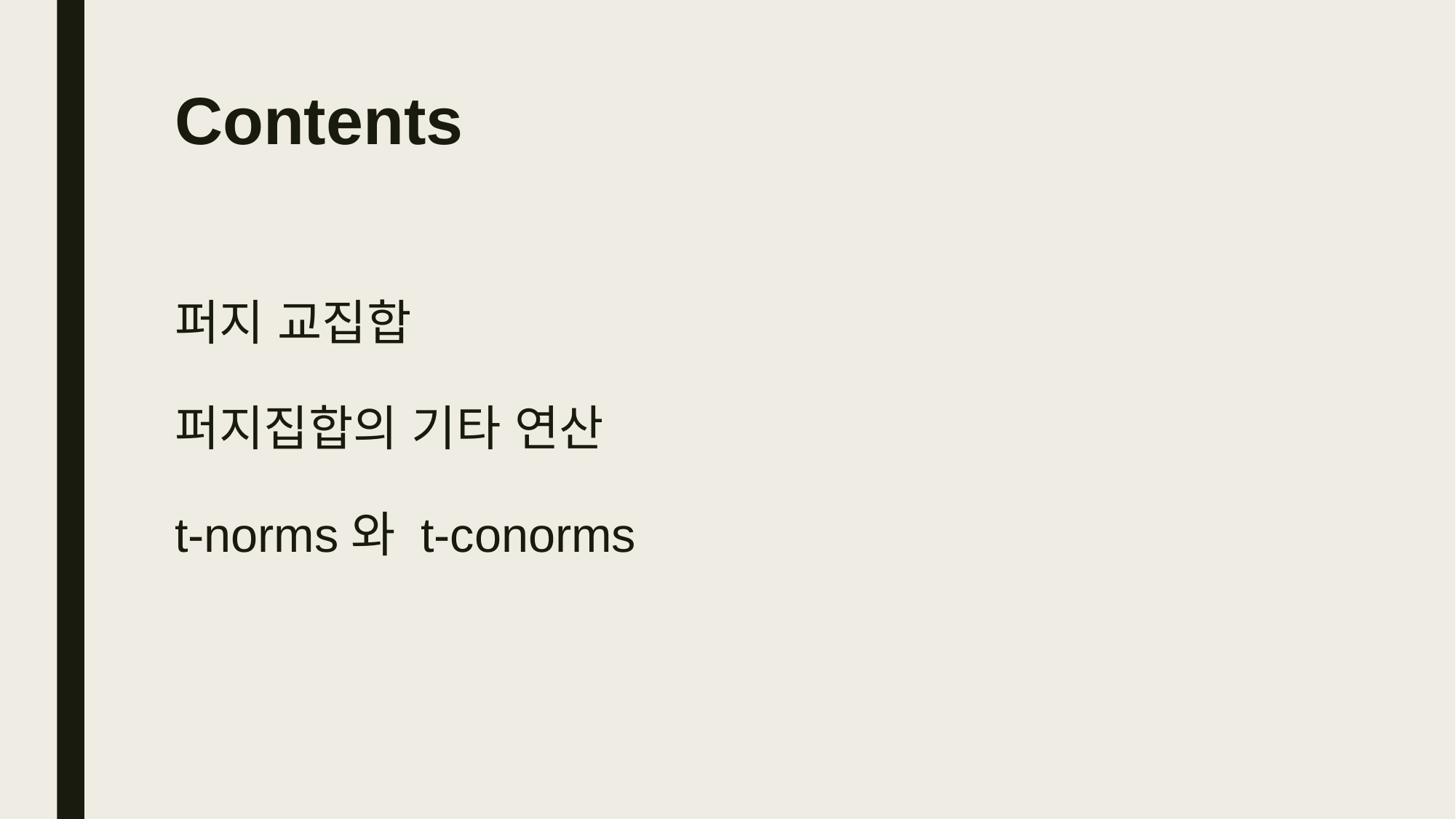

# Contents
퍼지 교집합
퍼지집합의 기타 연산
t-norms와 t-conorms